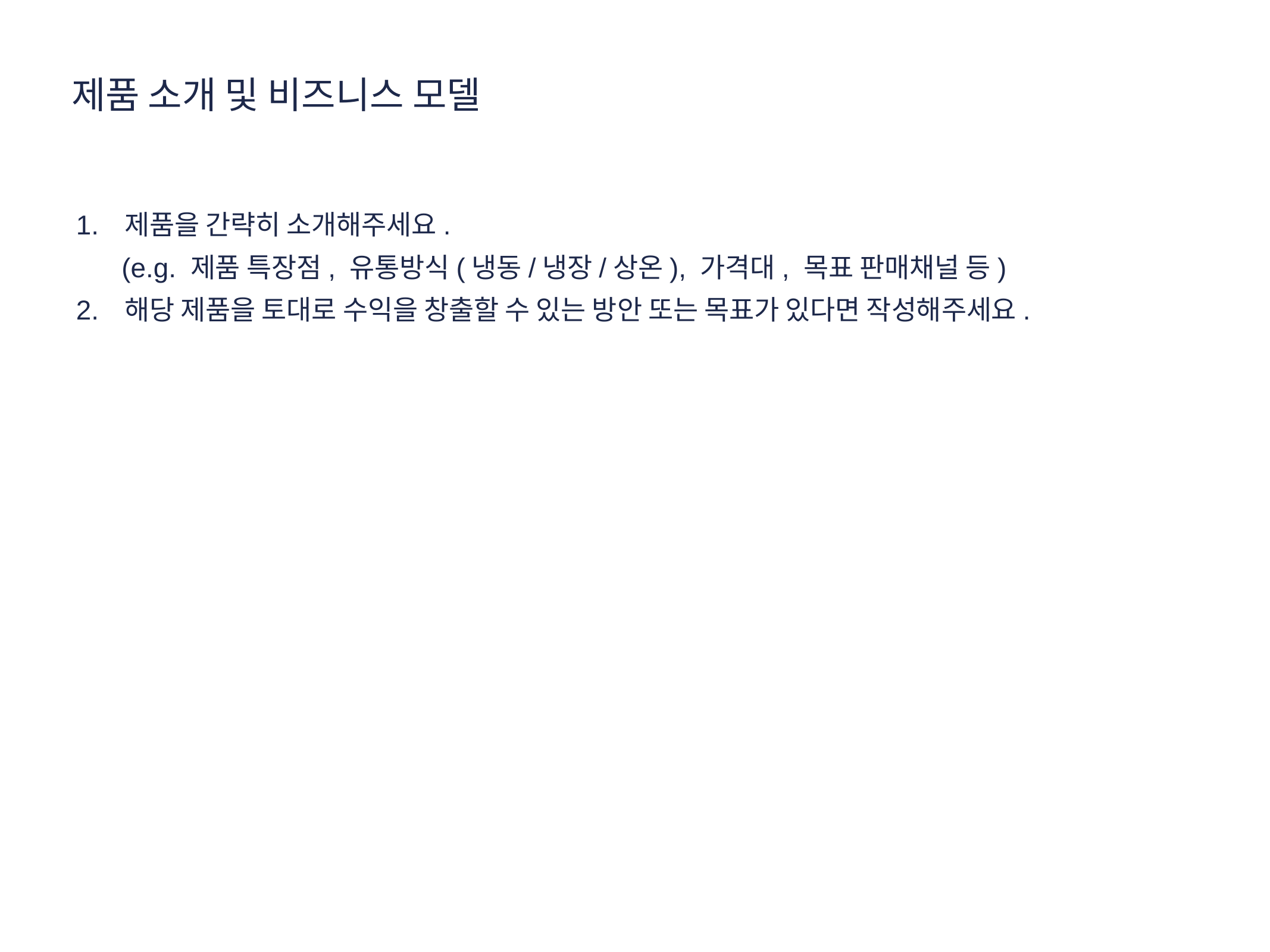

제품 소개 및 비즈니스 모델
제품을 간략히 소개해주세요.
      (e.g. 제품 특장점, 유통방식(냉동/냉장/상온), 가격대, 목표 판매채널 등)
해당 제품을 토대로 수익을 창출할 수 있는 방안 또는 목표가 있다면 작성해주세요.